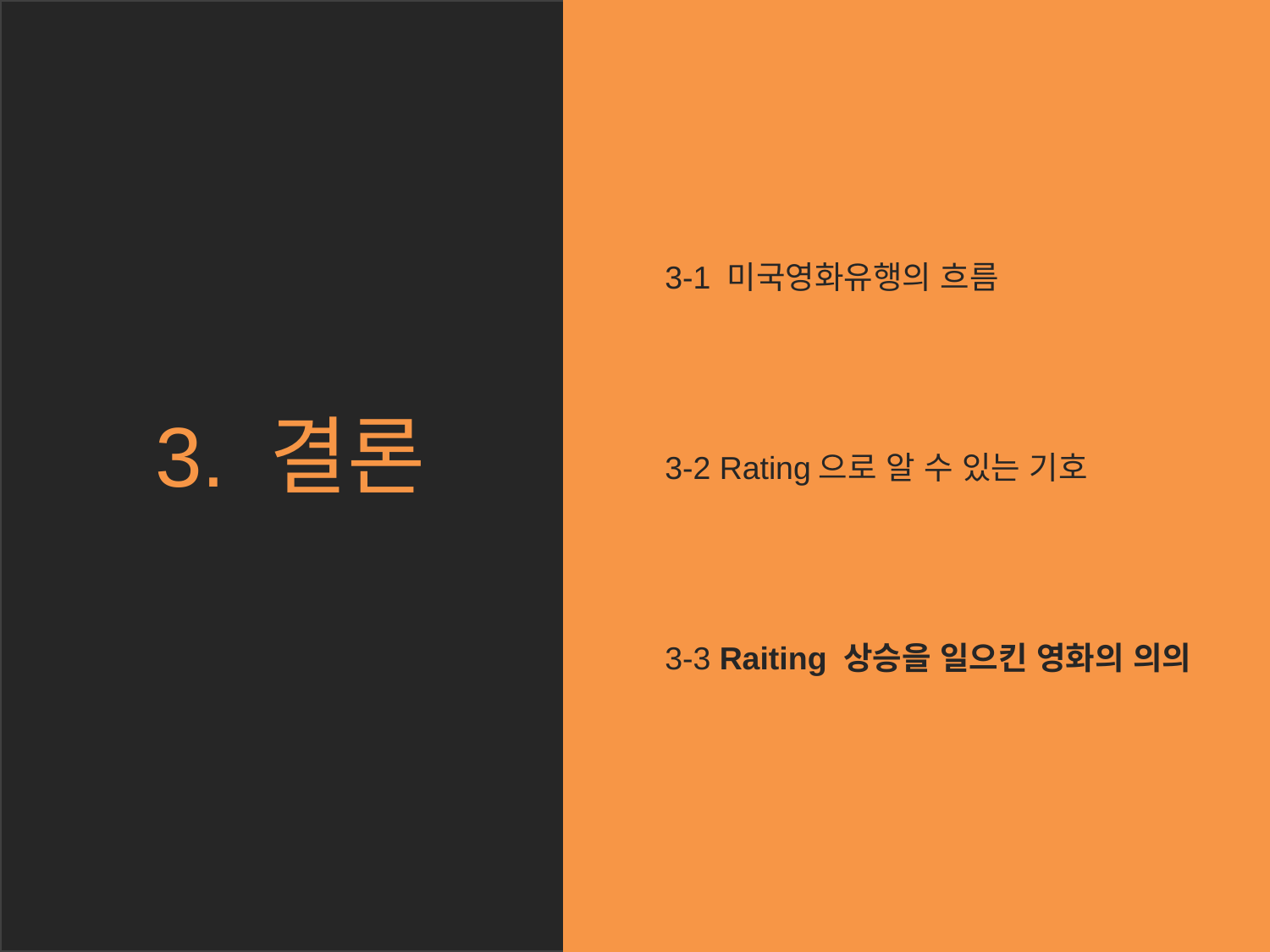

3-1 미국영화유행의 흐름

3-2 Rating으로 알 수 있는 기호

3-3 Raiting 상승을 일으킨 영화의 의의
3. 결론